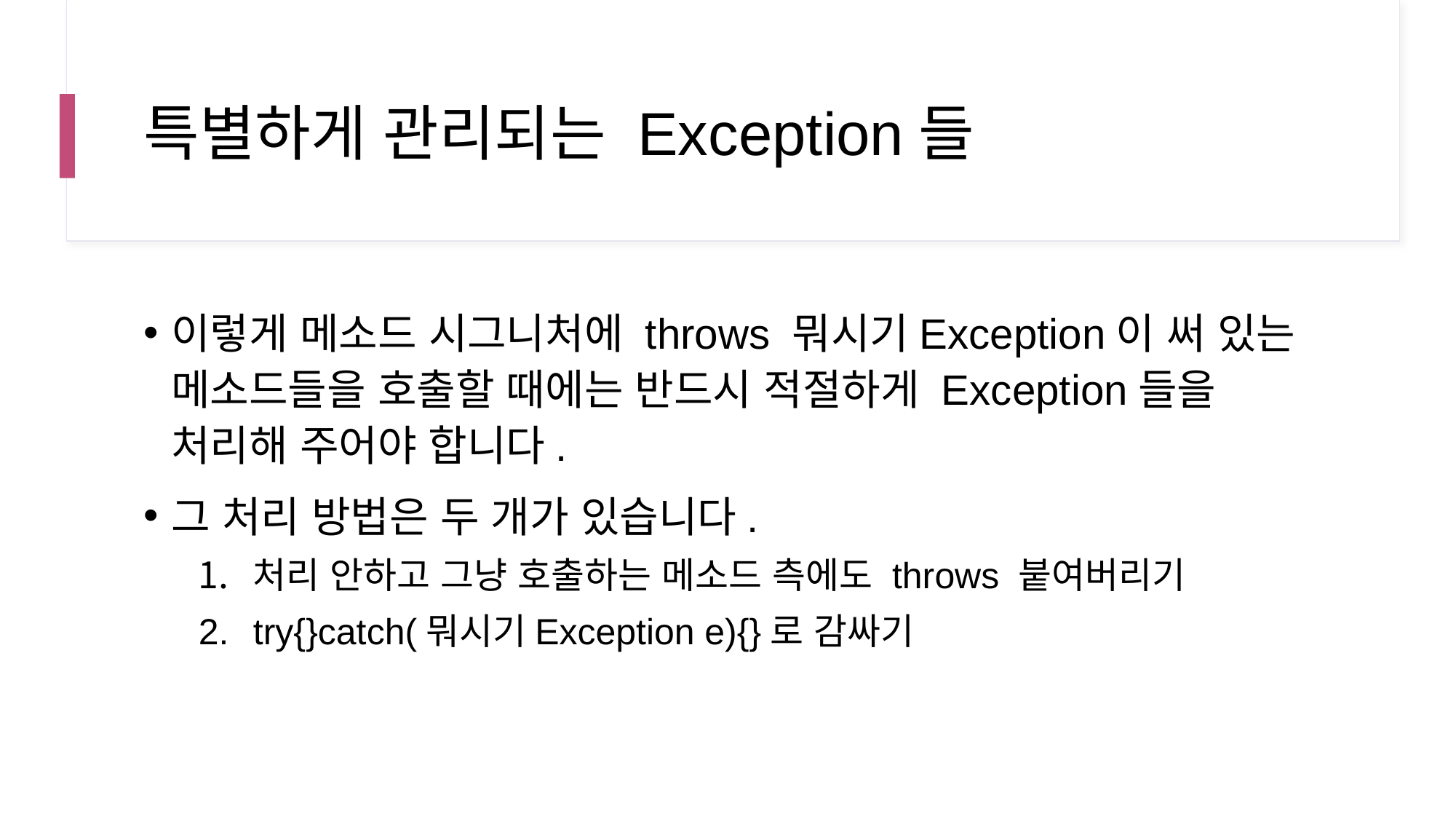

# 특별하게 관리되는 Exception들
이렇게 메소드 시그니처에 throws 뭐시기Exception이 써 있는 메소드들을 호출할 때에는 반드시 적절하게 Exception들을 처리해 주어야 합니다.
그 처리 방법은 두 개가 있습니다.
처리 안하고 그냥 호출하는 메소드 측에도 throws 붙여버리기
try{}catch(뭐시기Exception e){}로 감싸기